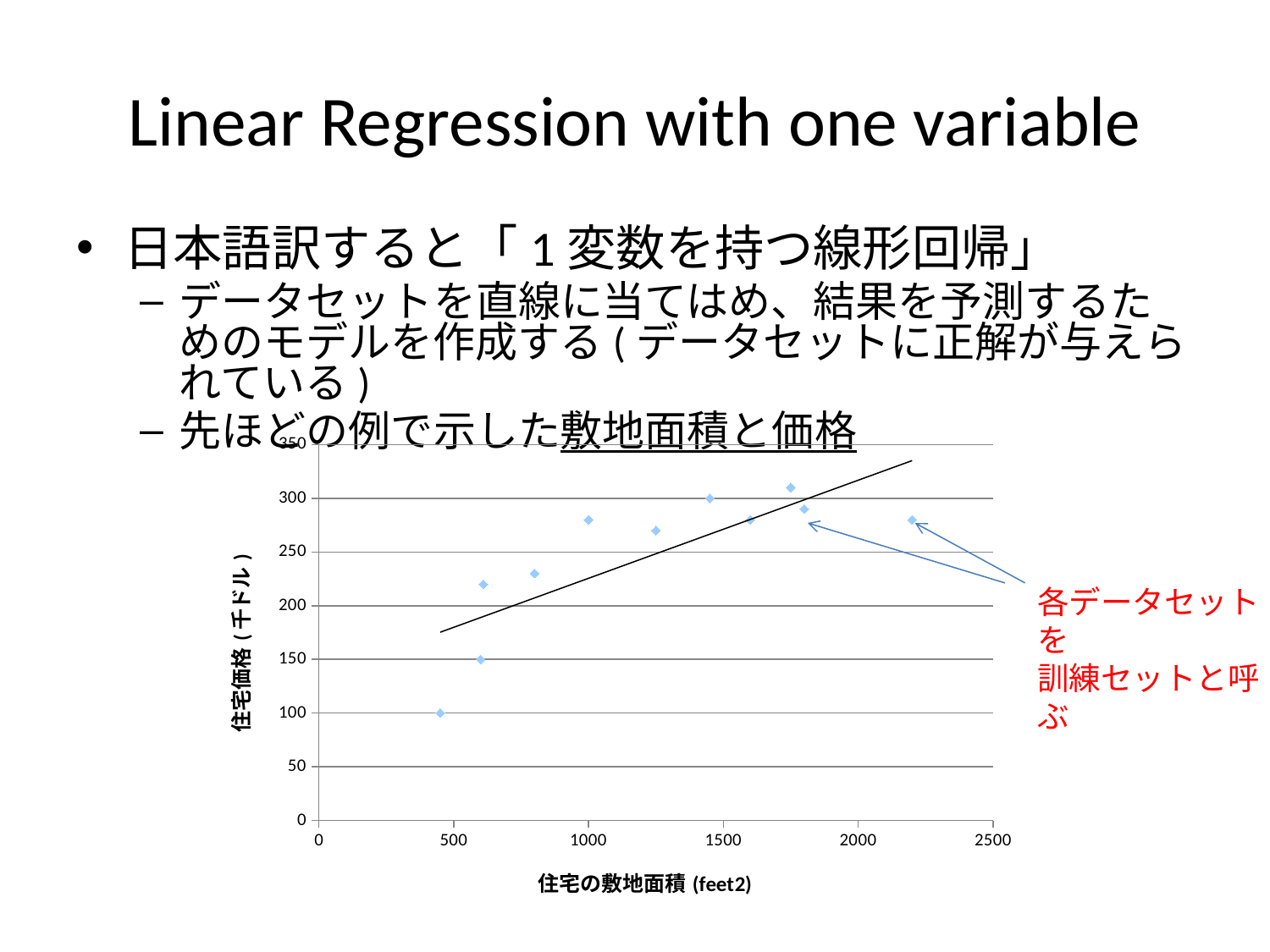

# Linear Regression with one variable
日本語訳すると「1変数を持つ線形回帰」
データセットを直線に当てはめ、結果を予測するためのモデルを作成する(データセットに正解が与えられている)
先ほどの例で示した敷地面積と価格

### Chart

| Category |  |
|---|---|
各データセットを
訓練セットと呼ぶ